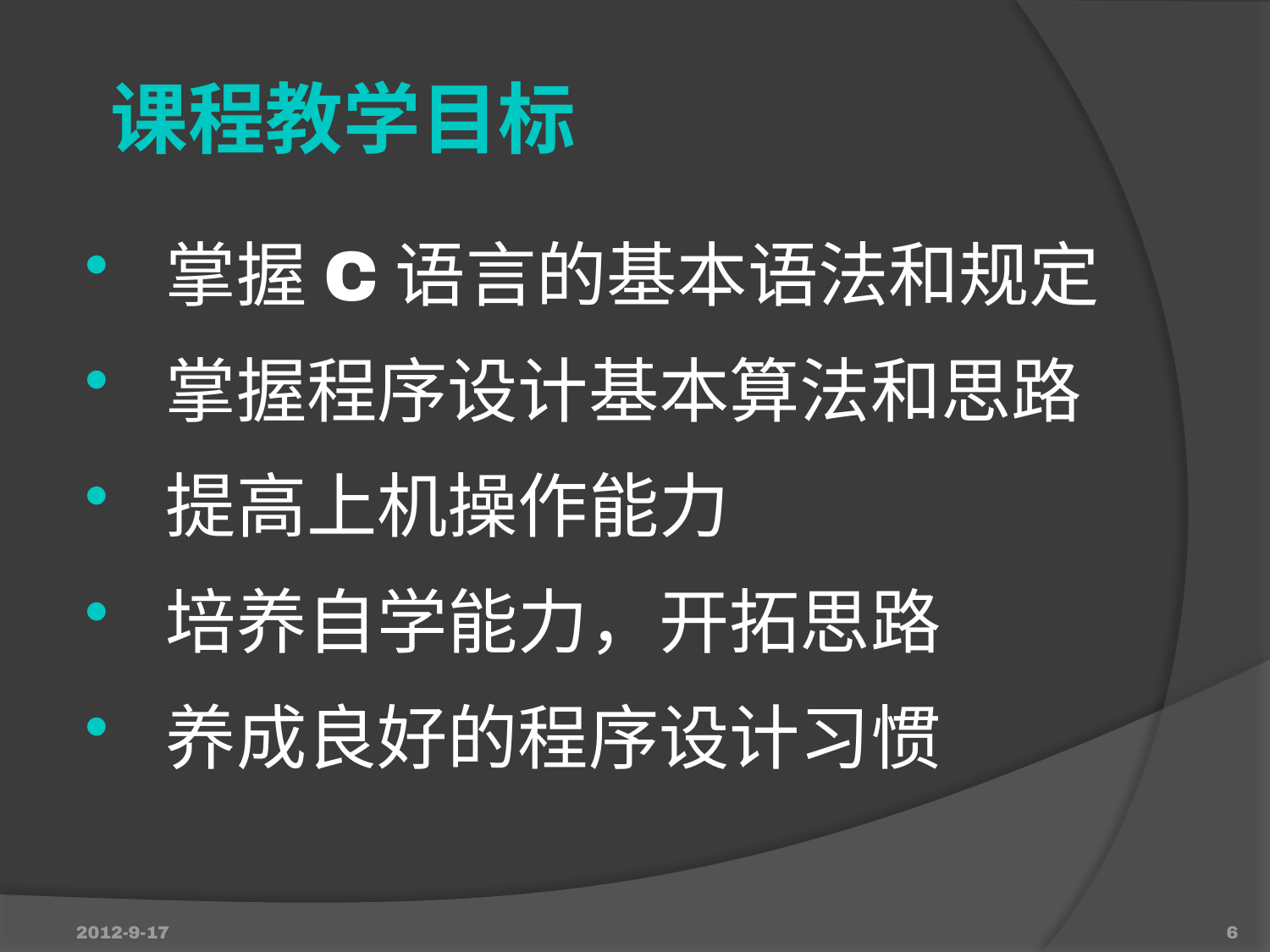

课程教学目标
 掌握C语言的基本语法和规定
 掌握程序设计基本算法和思路
 提高上机操作能力
 培养自学能力，开拓思路
 养成良好的程序设计习惯
2012-9-17
6